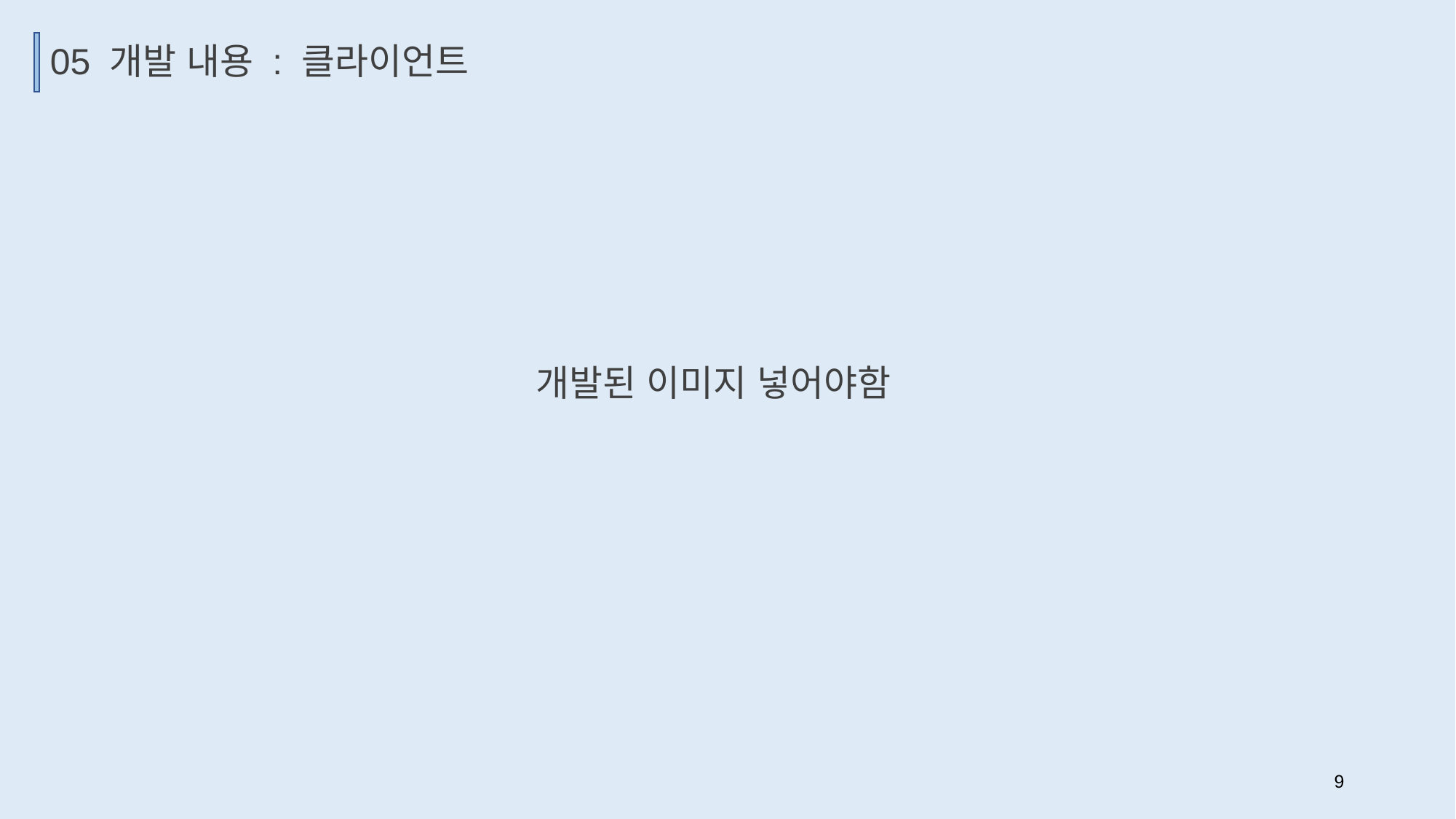

05 개발 내용 : 클라이언트
개발된 이미지 넣어야함
9